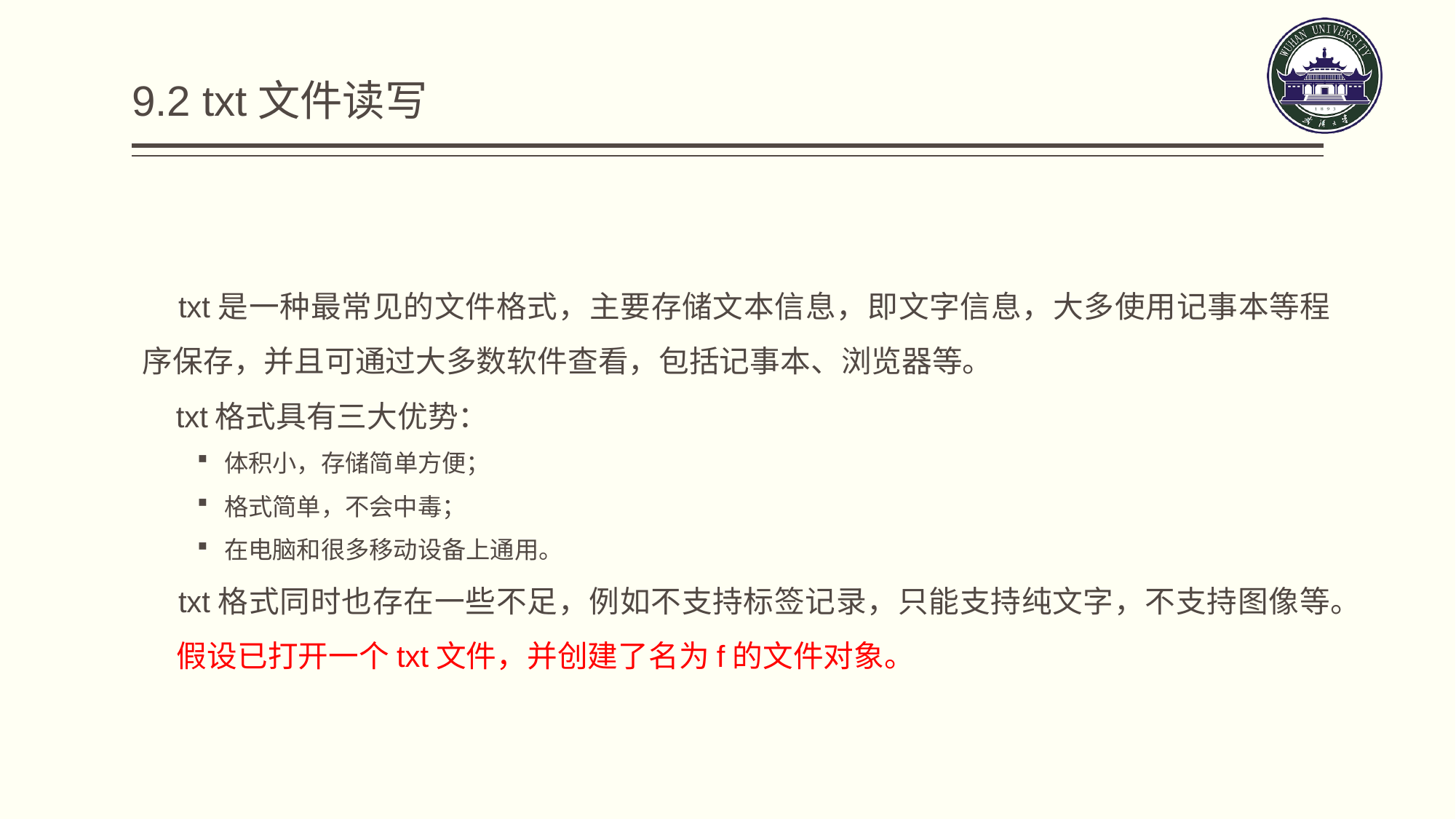

9.2 txt文件读写
    txt是一种最常见的文件格式，主要存储文本信息，即文字信息，大多使用记事本等程序保存，并且可通过大多数软件查看，包括记事本、浏览器等。
    txt格式具有三大优势：
体积小，存储简单方便；
格式简单，不会中毒；
在电脑和很多移动设备上通用。
    txt格式同时也存在一些不足，例如不支持标签记录，只能支持纯文字，不支持图像等。
    假设已打开一个txt文件，并创建了名为f的文件对象。